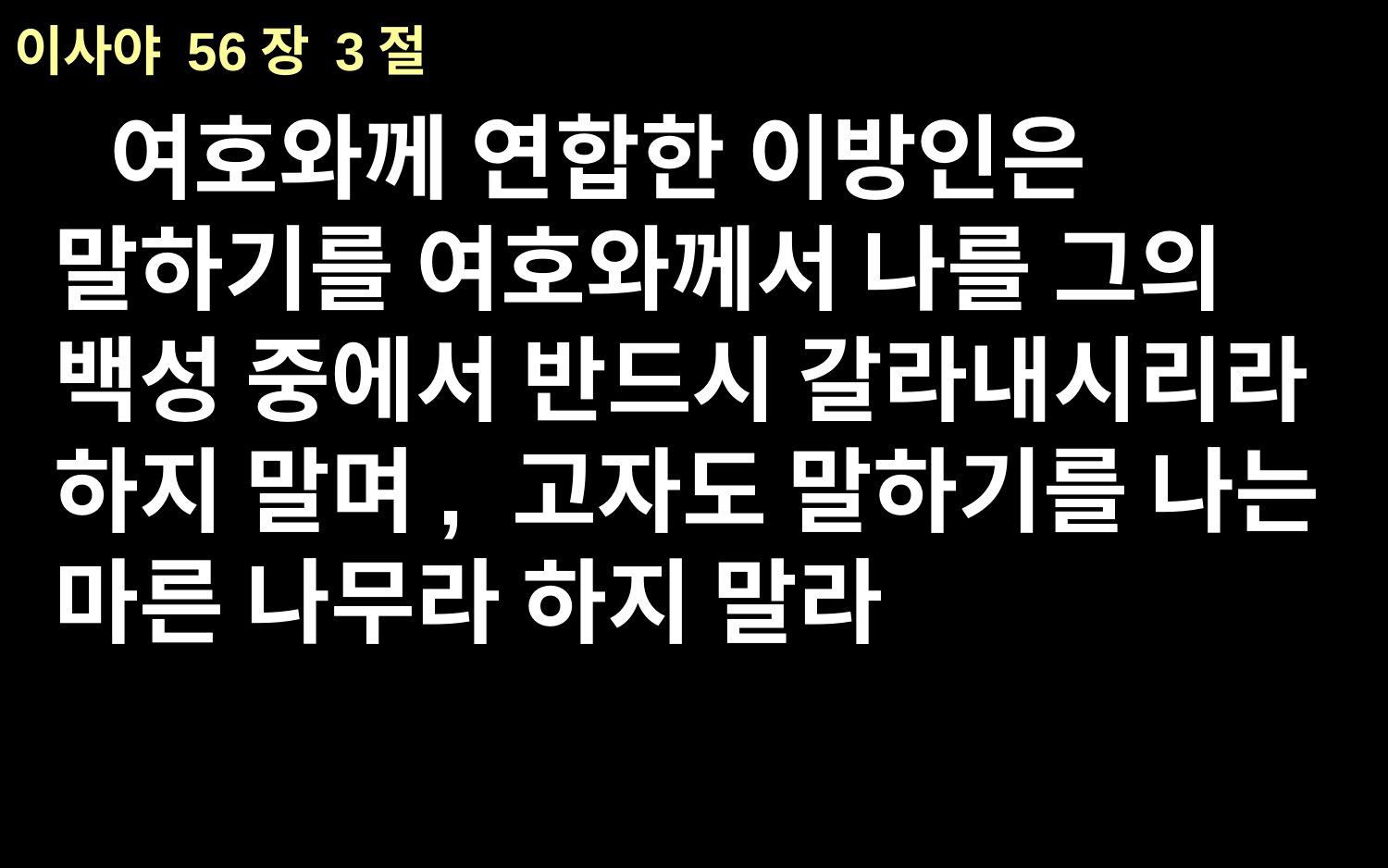

# 이사야 56장 3절
여호와께 연합한 이방인은 말하기를 여호와께서 나를 그의 백성 중에서 반드시 갈라내시리라 하지 말며, 고자도 말하기를 나는 마른 나무라 하지 말라